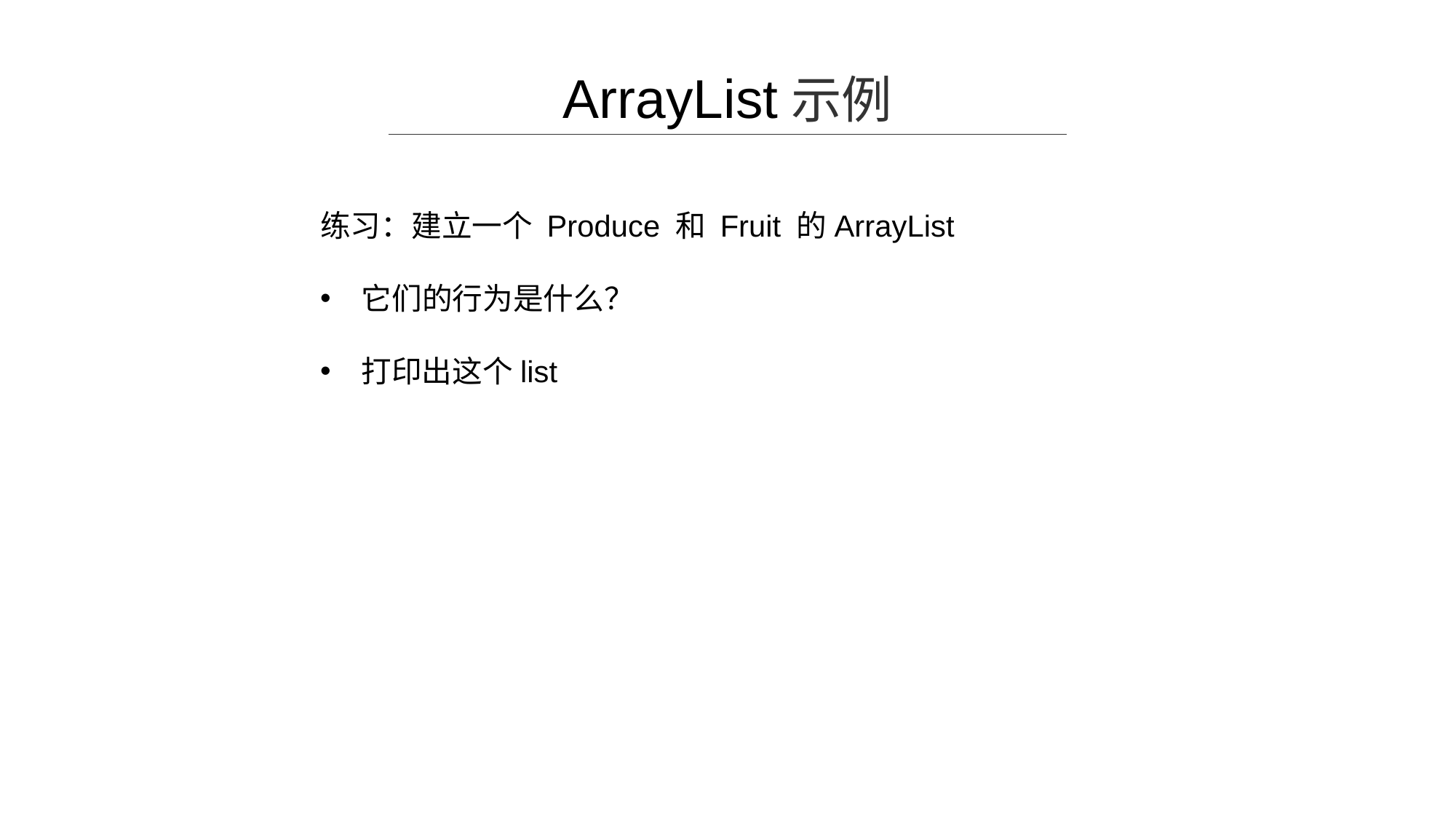

ArrayList示例
练习：建立一个 Produce 和 Fruit 的ArrayList

它们的行为是什么？

打印出这个list